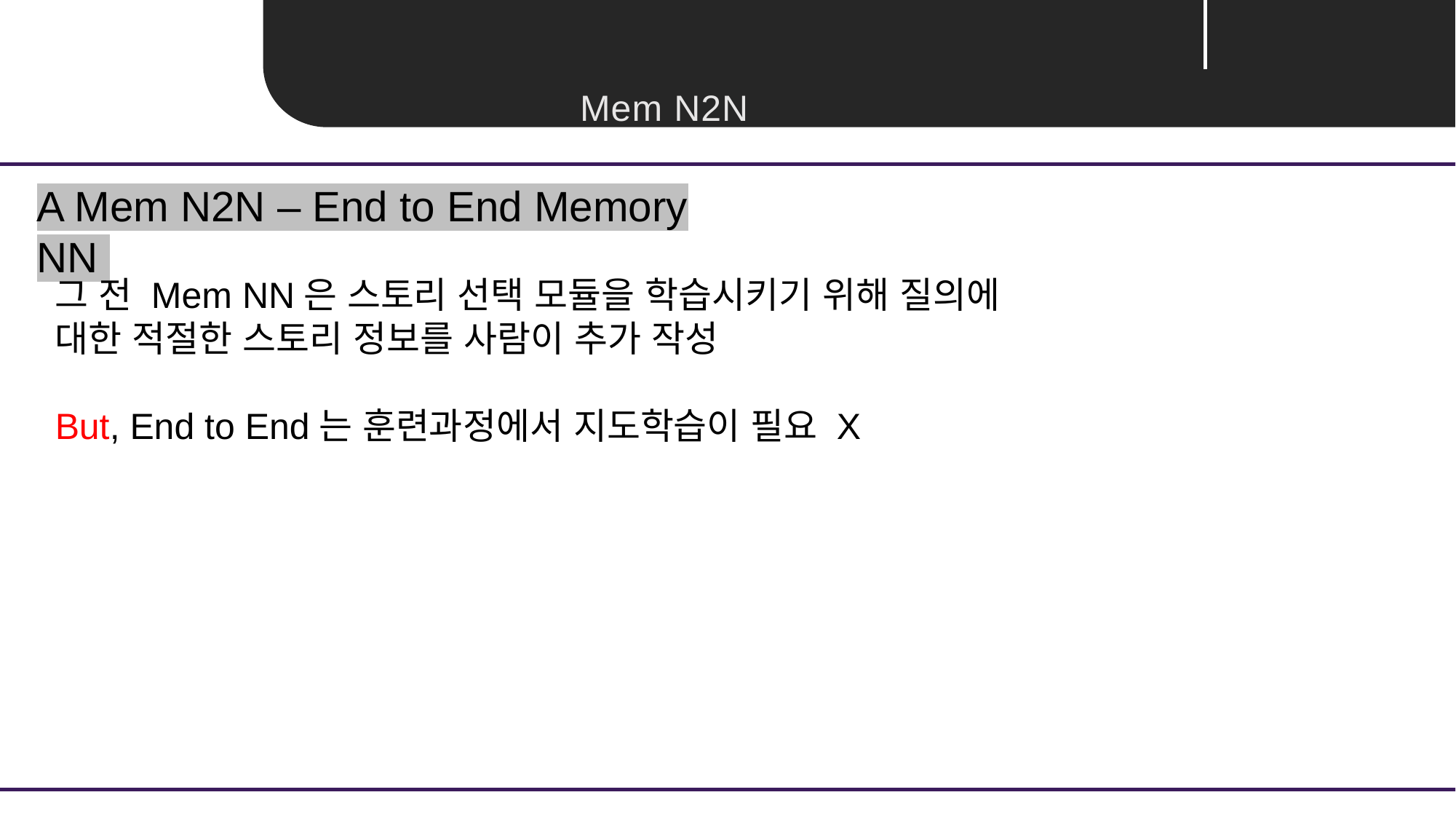

Unit  02 ㅣ ㅣ Mem N2N
A Mem N2N – End to End Memory NN
그 전 Mem NN은 스토리 선택 모듈을 학습시키기 위해 질의에 대한 적절한 스토리 정보를 사람이 추가 작성

But, End to End는 훈련과정에서 지도학습이 필요 X